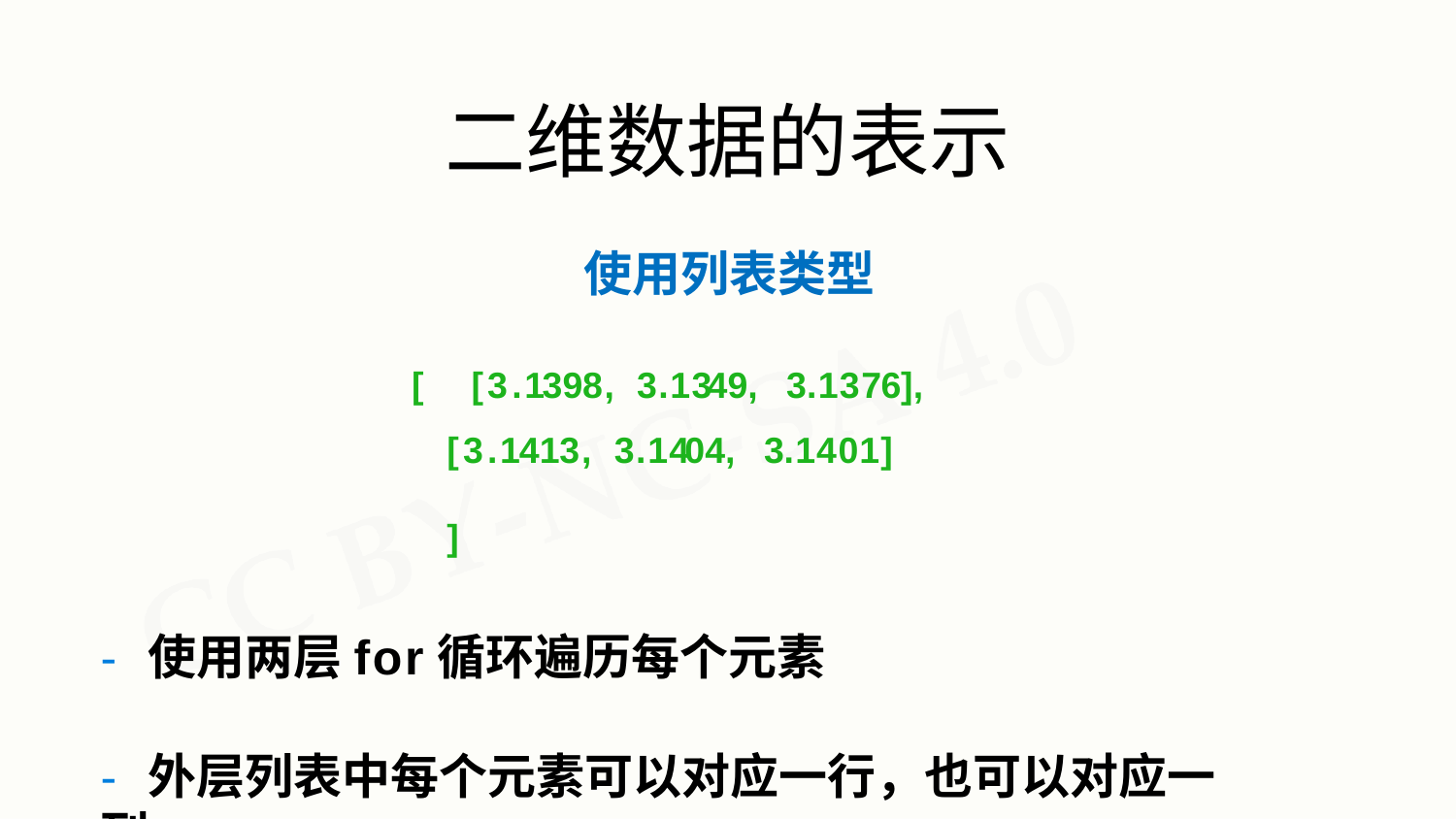

# 二维数据的表示
使用列表类型

[	[3.1398,  3.1349,  3.1376],
[3.1413,  3.1404,  3.1401]	]

- 使用两层for循环遍历每个元素

- 外层列表中每个元素可以对应一行，也可以对应一列